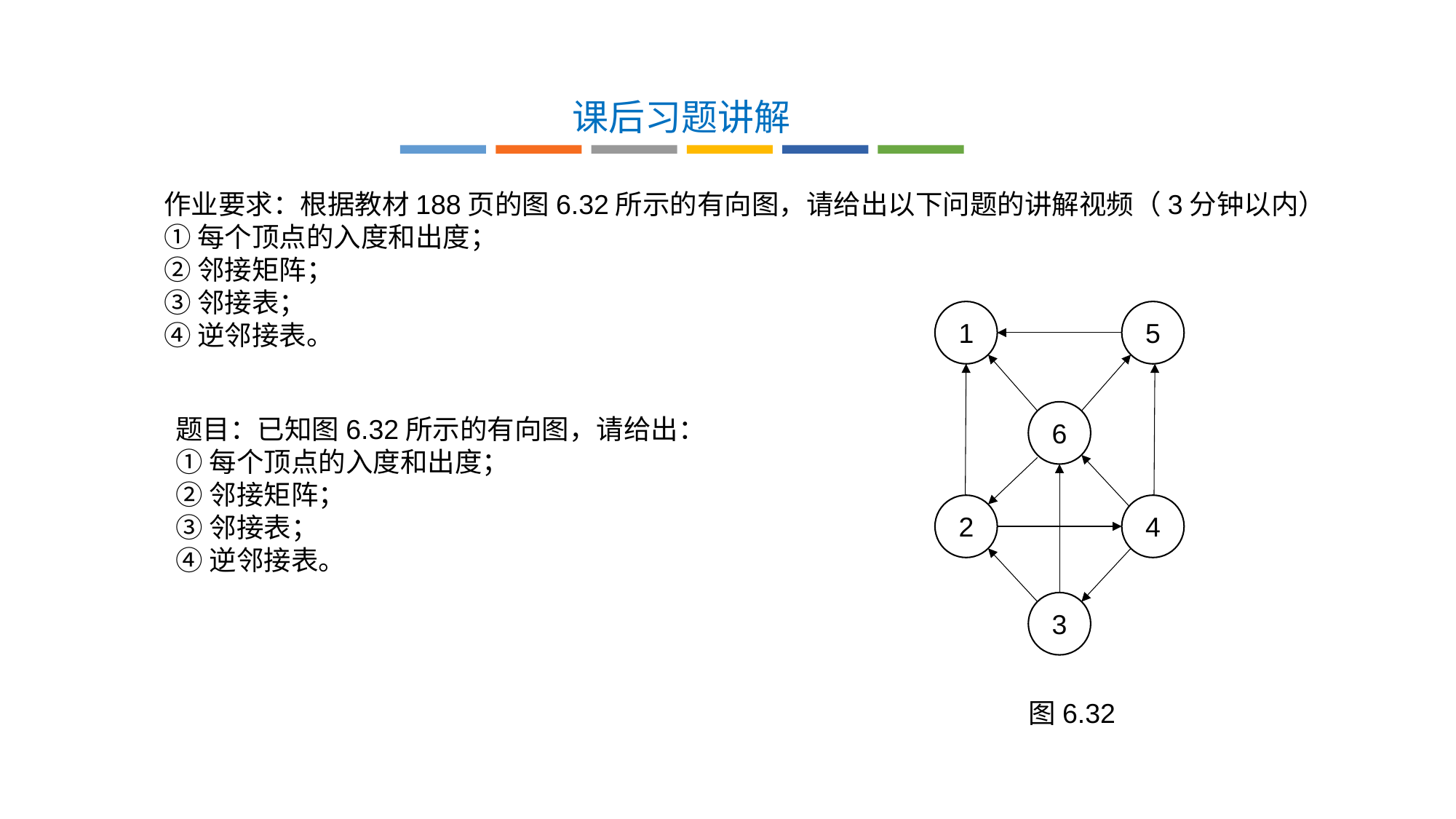

课后习题讲解
作业要求：根据教材188页的图6.32所示的有向图，请给出以下问题的讲解视频（3分钟以内）
①每个顶点的入度和出度；
②邻接矩阵；
③邻接表；
④逆邻接表。
1
5
6
题目：已知图6.32所示的有向图，请给出：
①每个顶点的入度和出度；
②邻接矩阵；
③邻接表；
④逆邻接表。
2
4
3
图6.32